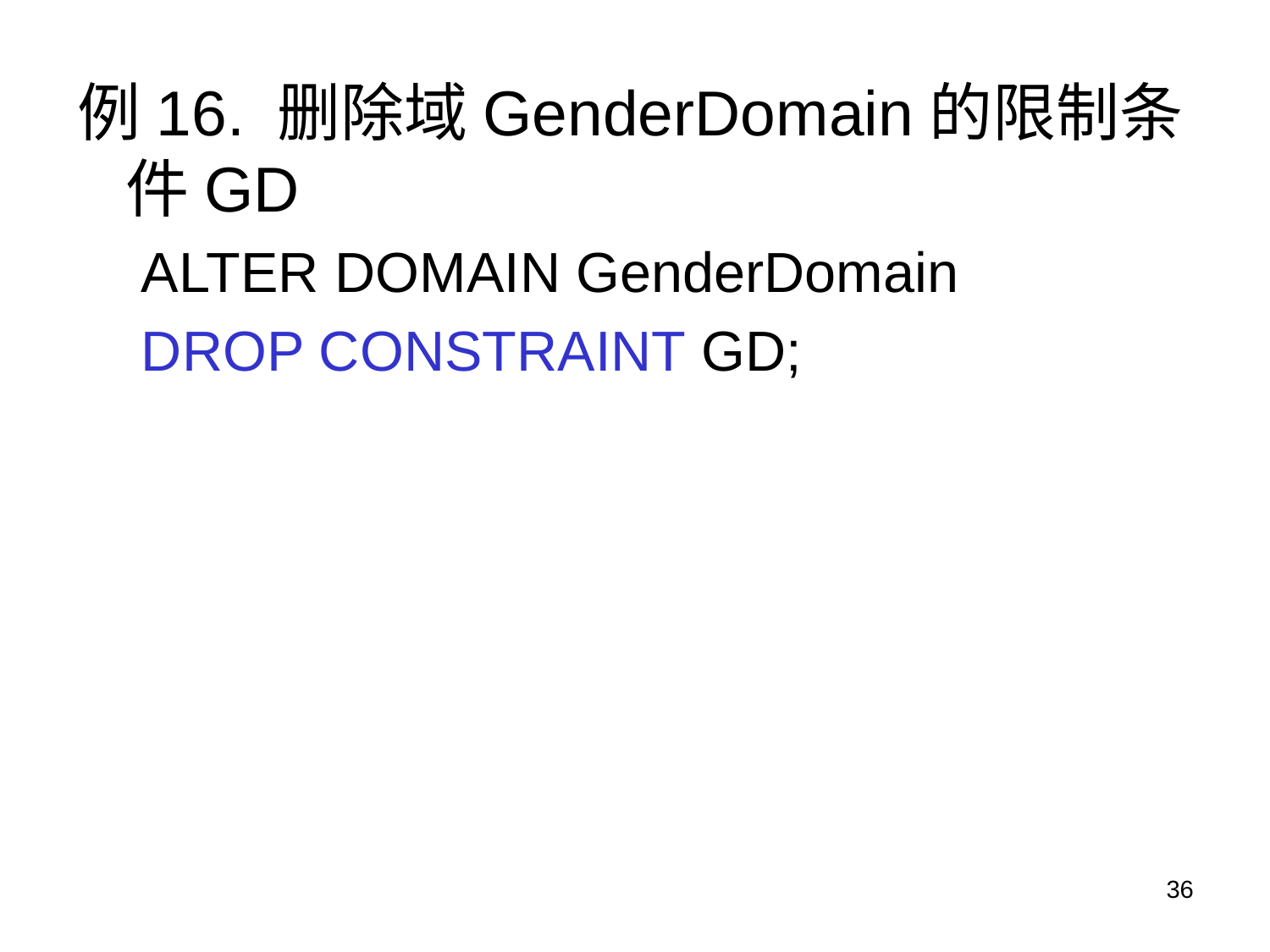

例16. 删除域GenderDomain的限制条件GD
ALTER DOMAIN GenderDomain
DROP CONSTRAINT GD;
36